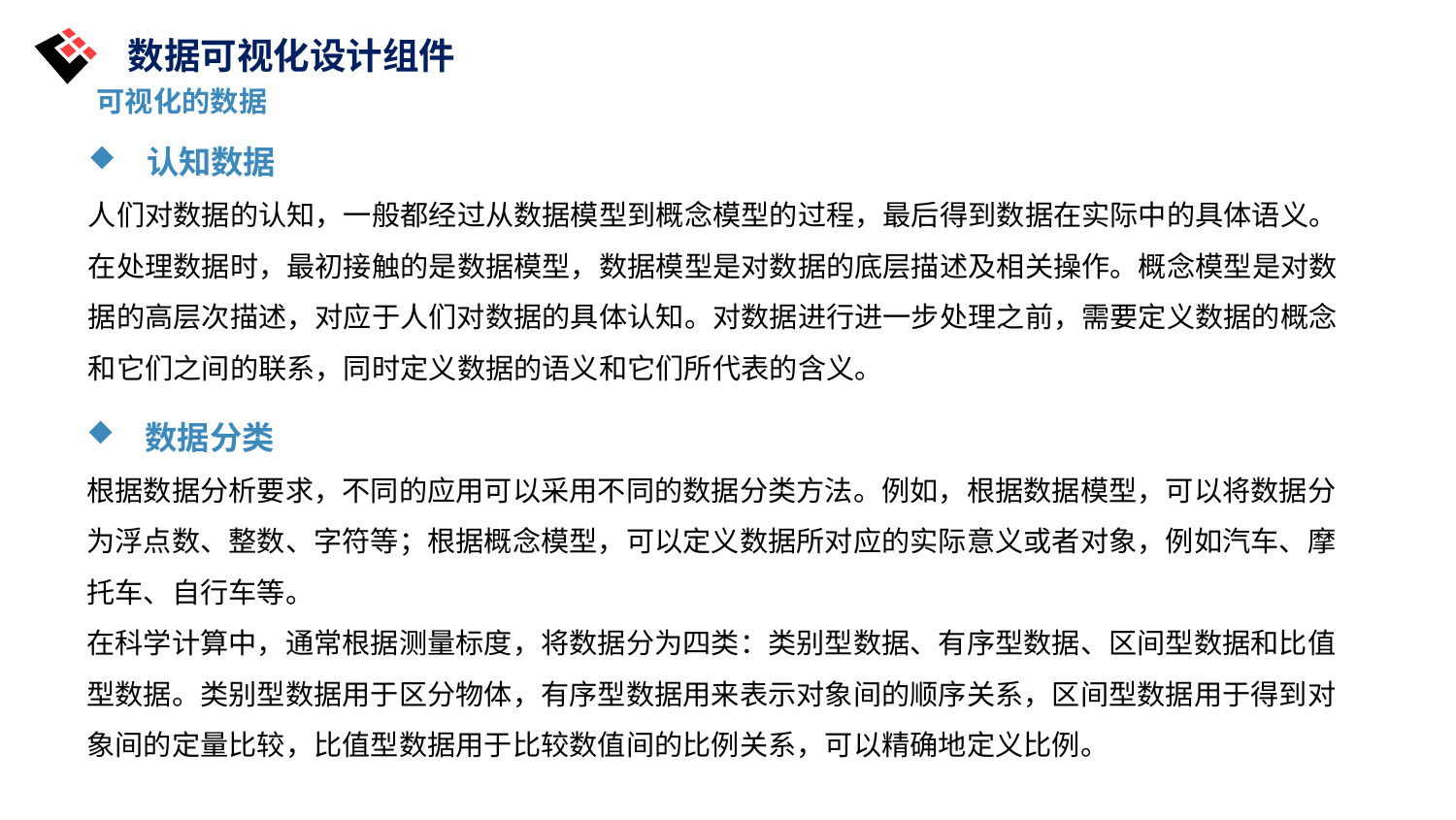

数据可视化设计组件

可视化的数据
 认知数据
人们对数据的认知，一般都经过从数据模型到概念模型的过程，最后得到数据在实际中的具体语义。在处理数据时，最初接触的是数据模型，数据模型是对数据的底层描述及相关操作。概念模型是对数据的高层次描述，对应于人们对数据的具体认知。对数据进行进一步处理之前，需要定义数据的概念和它们之间的联系，同时定义数据的语义和它们所代表的含义。
 数据分类
根据数据分析要求，不同的应用可以采用不同的数据分类方法。例如，根据数据模型，可以将数据分为浮点数、整数、字符等；根据概念模型，可以定义数据所对应的实际意义或者对象，例如汽车、摩托车、自行车等。
在科学计算中，通常根据测量标度，将数据分为四类：类别型数据、有序型数据、区间型数据和比值型数据。类别型数据用于区分物体，有序型数据用来表示对象间的顺序关系，区间型数据用于得到对象间的定量比较，比值型数据用于比较数值间的比例关系，可以精确地定义比例。